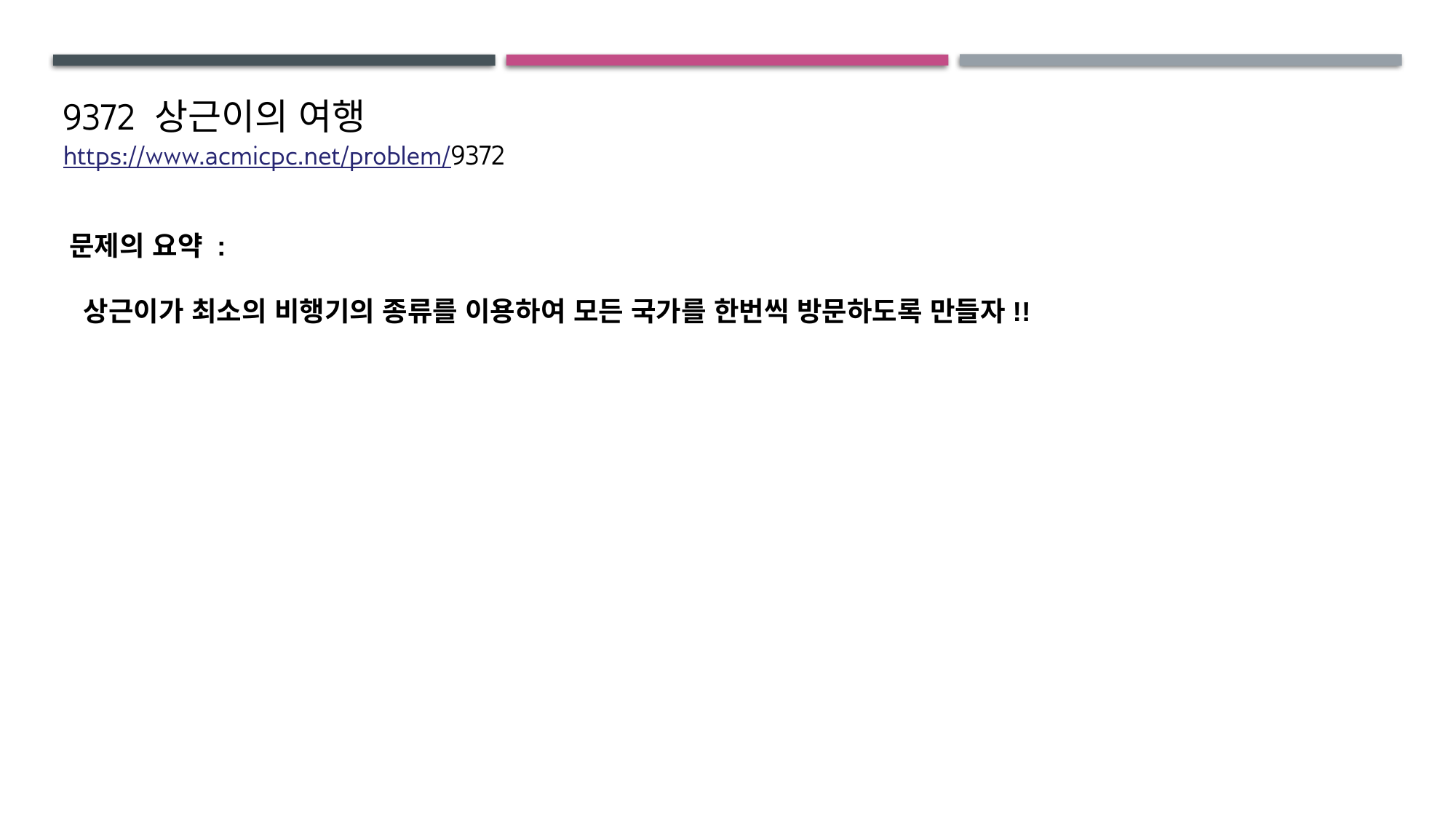

9372 상근이의 여행                                                              https://www.acmicpc.net/problem/9372

문제의 요약 :

 상근이가 최소의 비행기의 종류를 이용하여 모든 국가를 한번씩 방문하도록 만들자!!